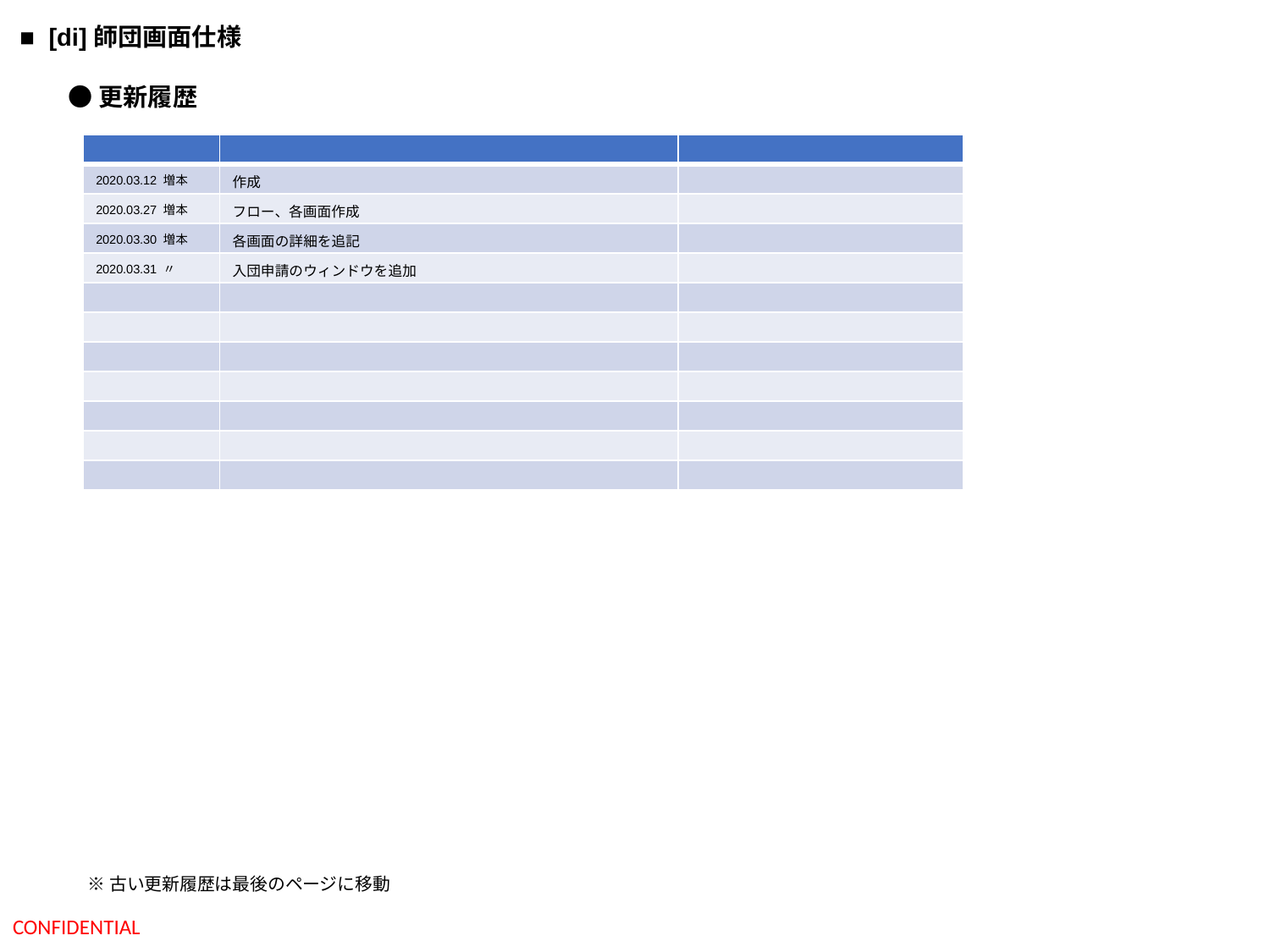

■  [di]師団画面仕様
●更新履歴
|  |  |  |
| --- | --- | --- |
| 2020.03.12 増本 | 作成 |  |
| 2020.03.27 増本 | フロー、各画面作成 |  |
| 2020.03.30 増本 | 各画面の詳細を追記 |  |
| 2020.03.31 〃 | 入団申請のウィンドウを追加 |  |
|  |  |  |
|  |  |  |
|  |  |  |
|  |  |  |
|  |  |  |
|  |  |  |
|  |  |  |
※古い更新履歴は最後のページに移動

CONFIDENTIAL